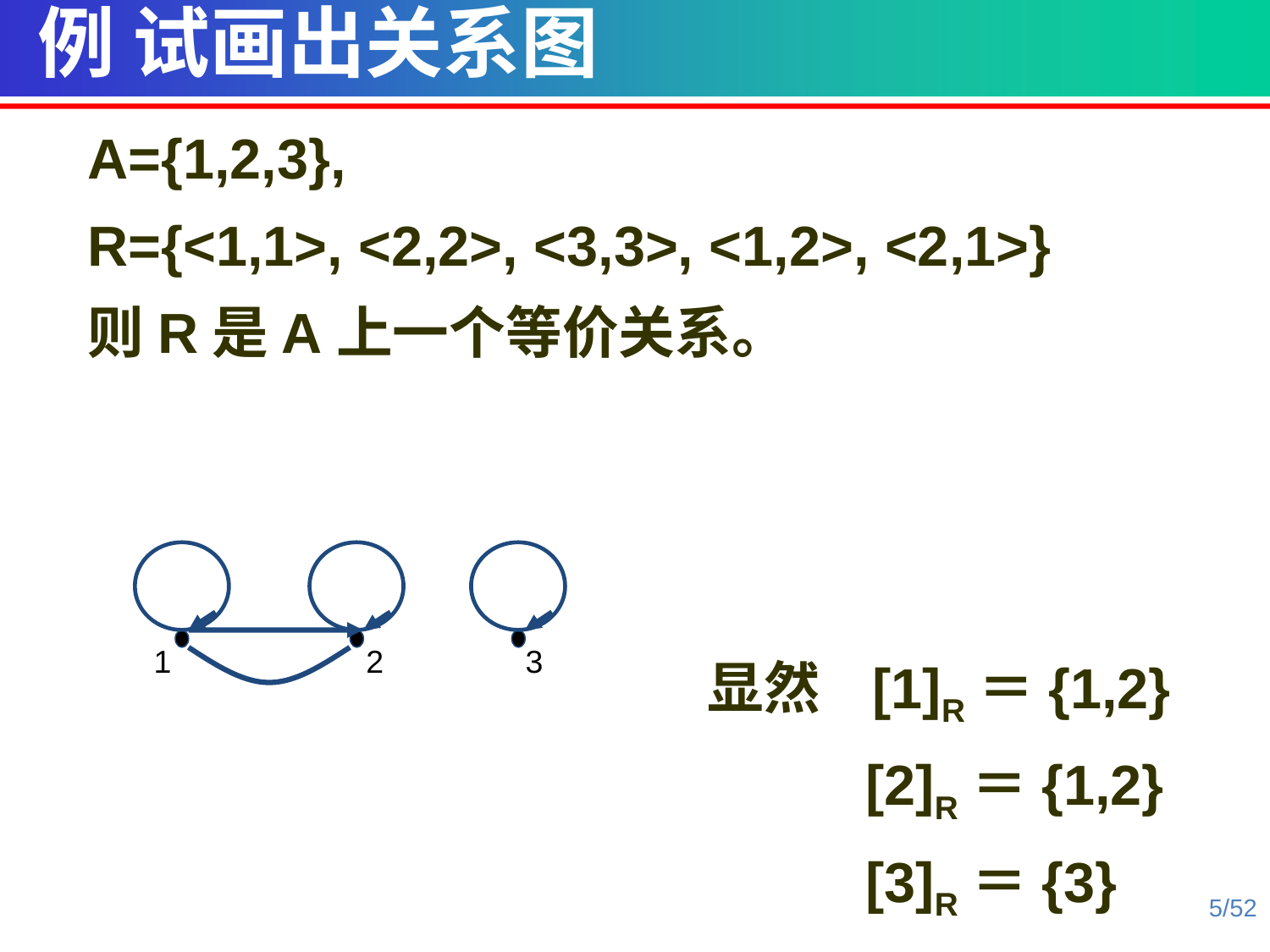

例 试画出关系图
A={1,2,3},
R={<1,1>, <2,2>, <3,3>, <1,2>, <2,1>}
则R是A上一个等价关系。

1                      2                3
显然   [1]R＝{1,2}
	  [2]R＝{1,2}
 	  [3]R＝{3}
5/52